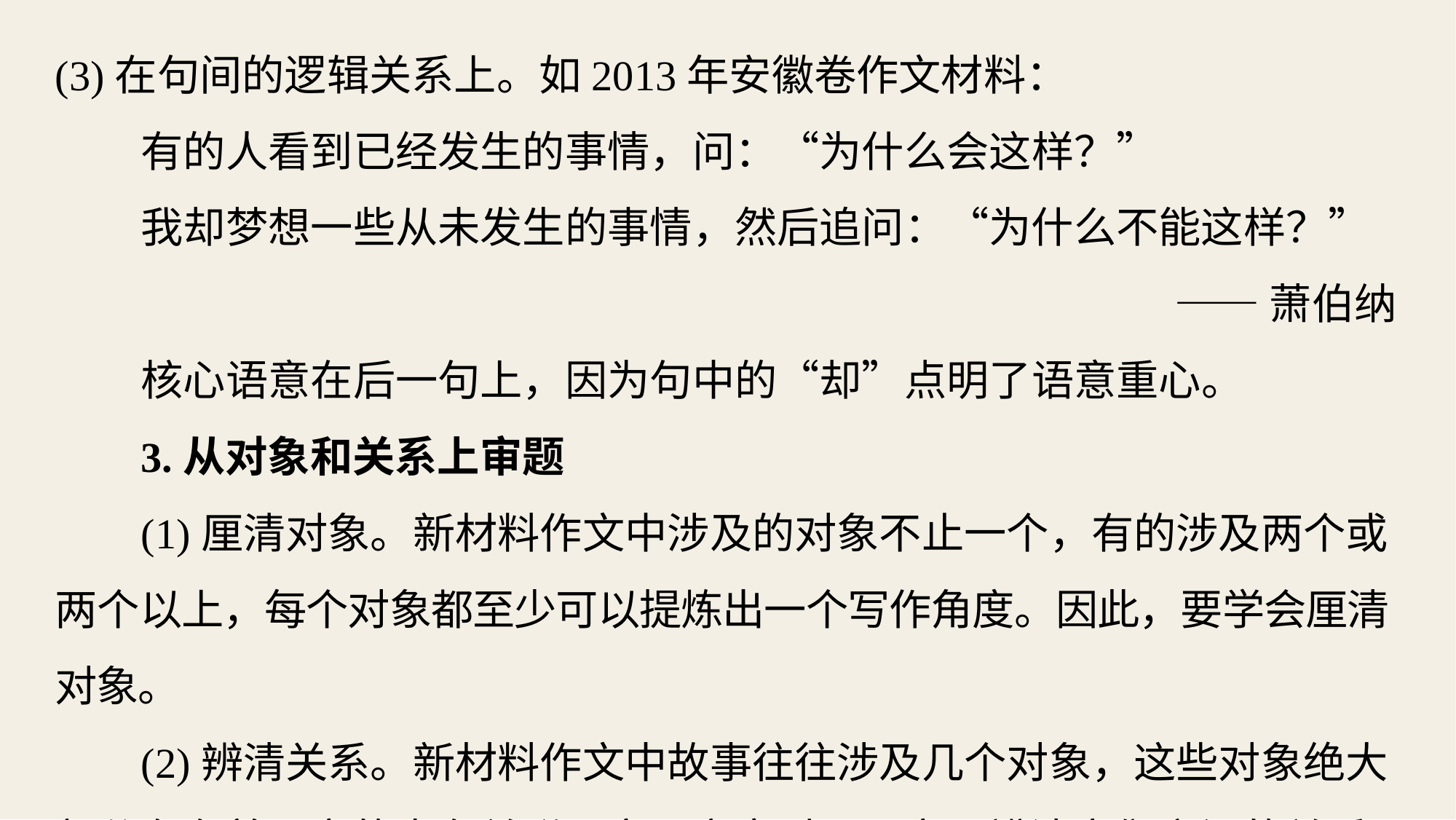

(3)在句间的逻辑关系上。如2013年安徽卷作文材料：
有的人看到已经发生的事情，问：“为什么会这样？”
我却梦想一些从未发生的事情，然后追问：“为什么不能这样？”
——萧伯纳
核心语意在后一句上，因为句中的“却”点明了语意重心。
3.从对象和关系上审题
(1)厘清对象。新材料作文中涉及的对象不止一个，有的涉及两个或两个以上，每个对象都至少可以提炼出一个写作角度。因此，要学会厘清对象。
(2)辨清关系。新材料作文中故事往往涉及几个对象，这些对象绝大部分存在着一定的内在关联，审题立意时，一定要辨清它们之间的关系。